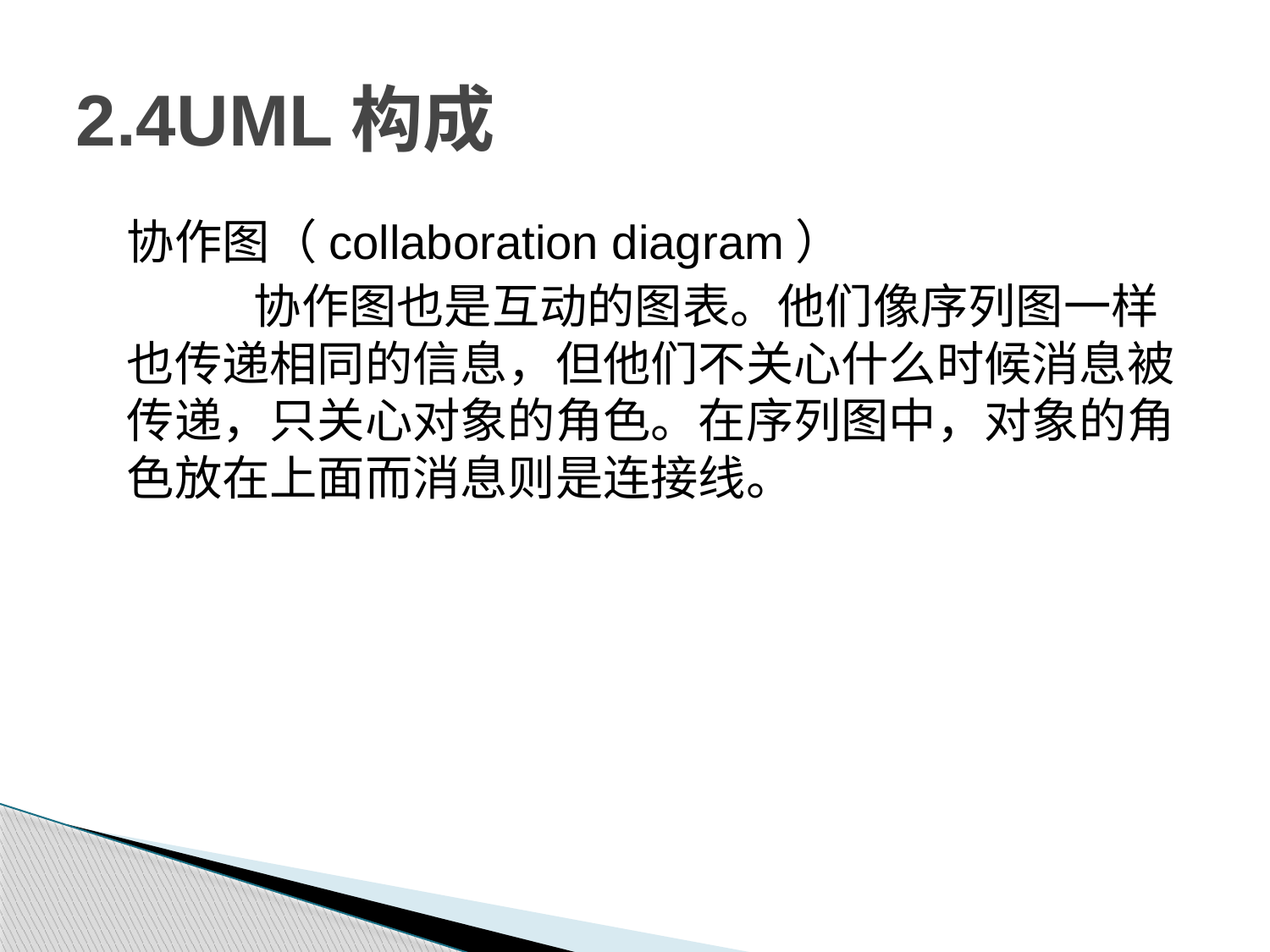

# 2.4UML构成
	协作图（collaboration diagram）
		协作图也是互动的图表。他们像序列图一样也传递相同的信息，但他们不关心什么时候消息被传递，只关心对象的角色。在序列图中，对象的角色放在上面而消息则是连接线。